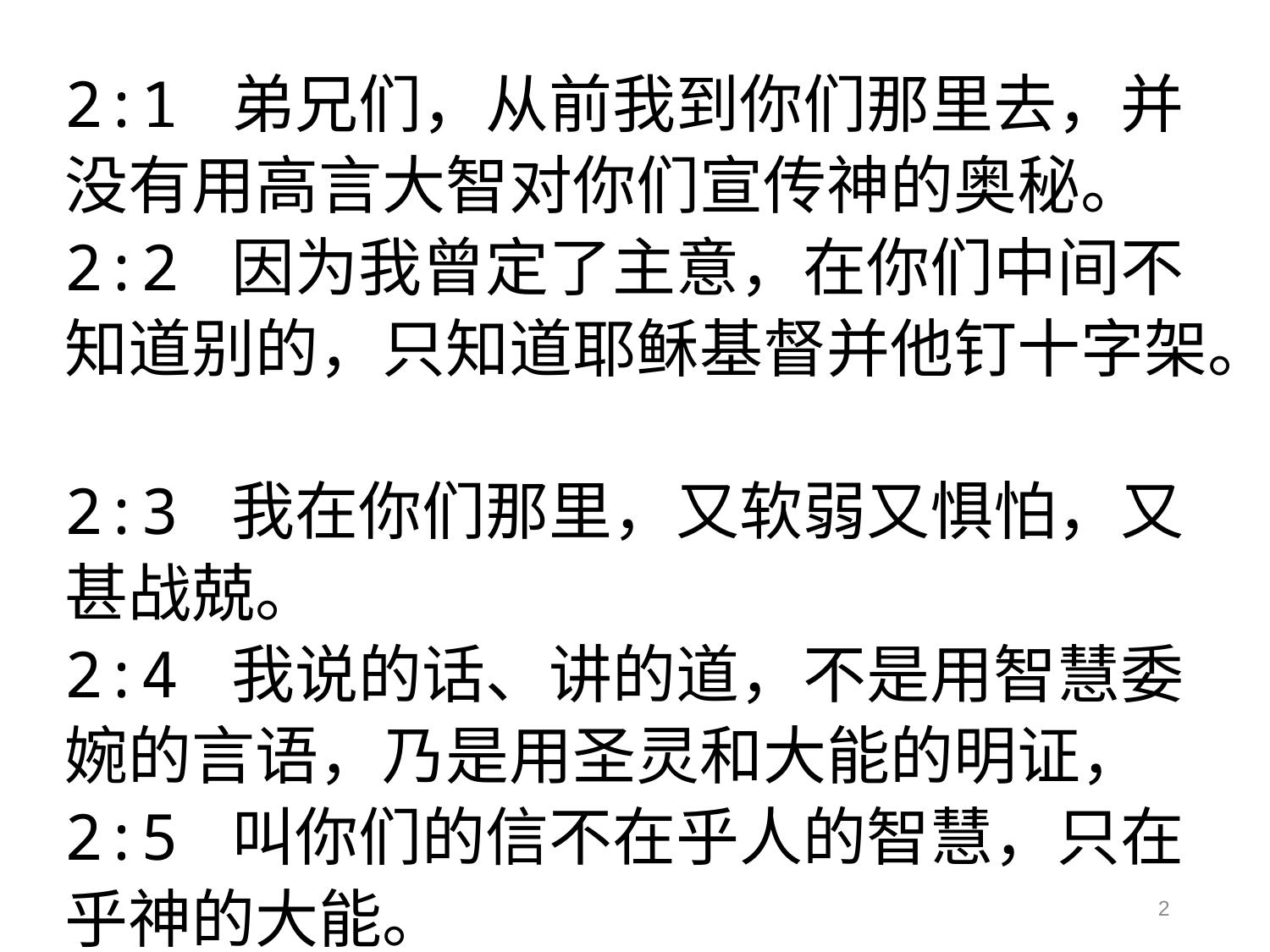

2:1 弟兄们，从前我到你们那里去，并没有用高言大智对你们宣传神的奥秘。
2:2 因为我曾定了主意，在你们中间不知道别的，只知道耶稣基督并他钉十字架。
2:3 我在你们那里，又软弱又惧怕，又甚战兢。
2:4 我说的话、讲的道，不是用智慧委婉的言语，乃是用圣灵和大能的明证，
2:5 叫你们的信不在乎人的智慧，只在乎神的大能。
2